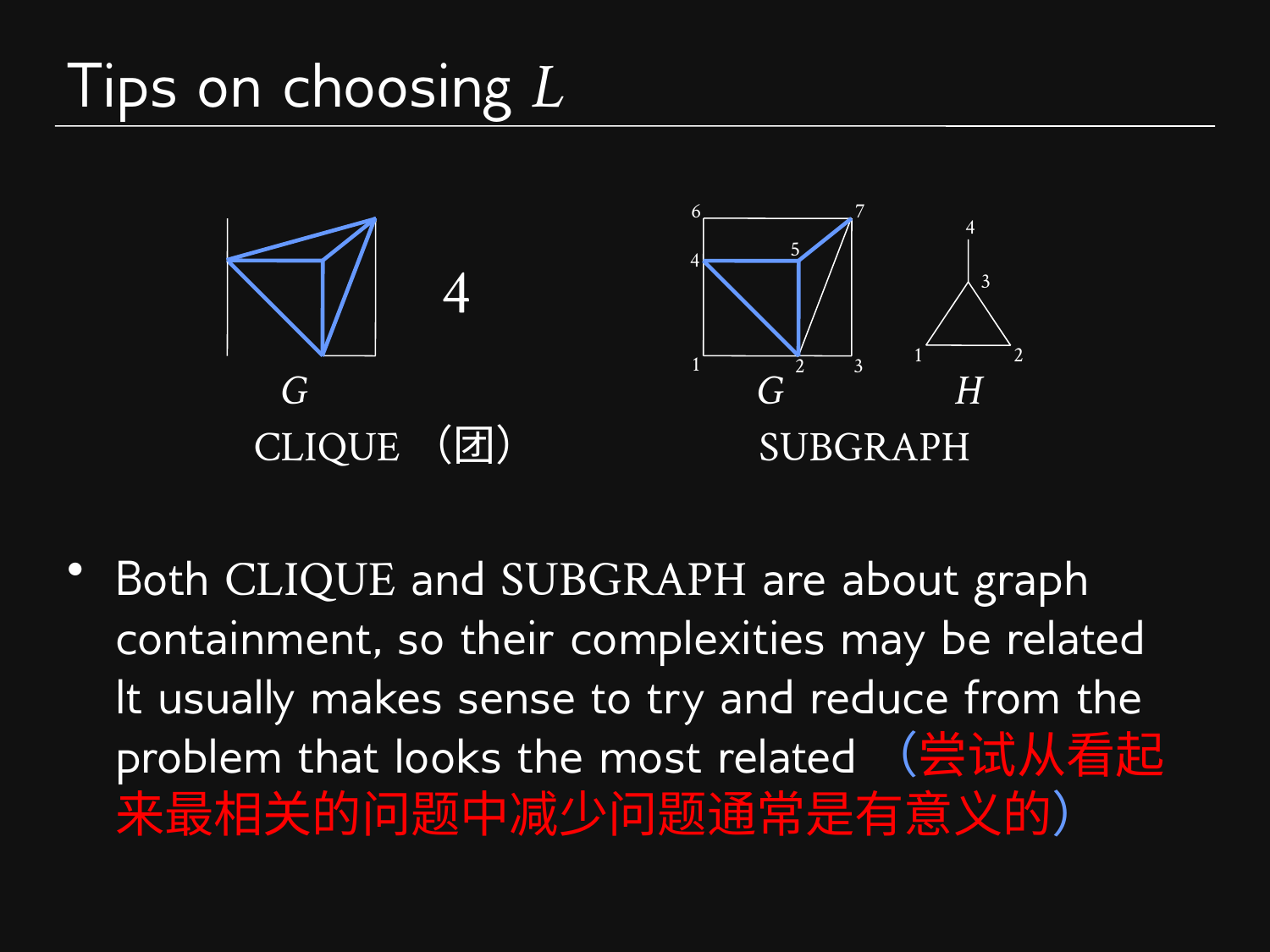

# Tips on choosing L
6
7
5
4
1
2
3
4
3
1
2
4
G
G
H
CLIQUE（团）
SUBGRAPH
Both CLIQUE and SUBGRAPH are about graph containment, so their complexities may be related
It usually makes sense to try and reduce from the problem that looks the most related（尝试从看起来最相关的问题中减少问题通常是有意义的）